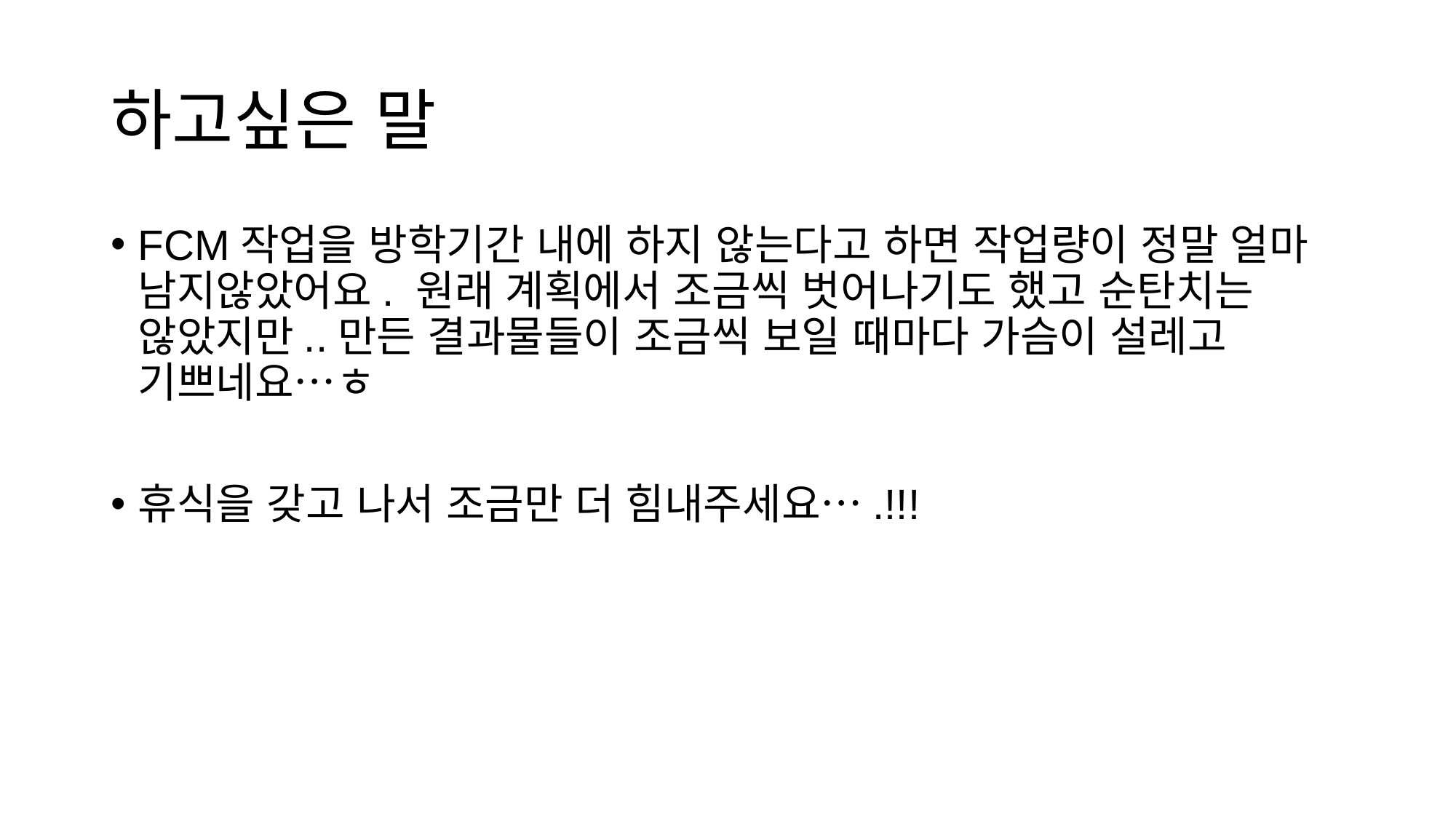

# 하고싶은 말
FCM작업을 방학기간 내에 하지 않는다고 하면 작업량이 정말 얼마 남지않았어요. 원래 계획에서 조금씩 벗어나기도 했고 순탄치는 않았지만..만든 결과물들이 조금씩 보일 때마다 가슴이 설레고 기쁘네요…ㅎ

휴식을 갖고 나서 조금만 더 힘내주세요….!!!